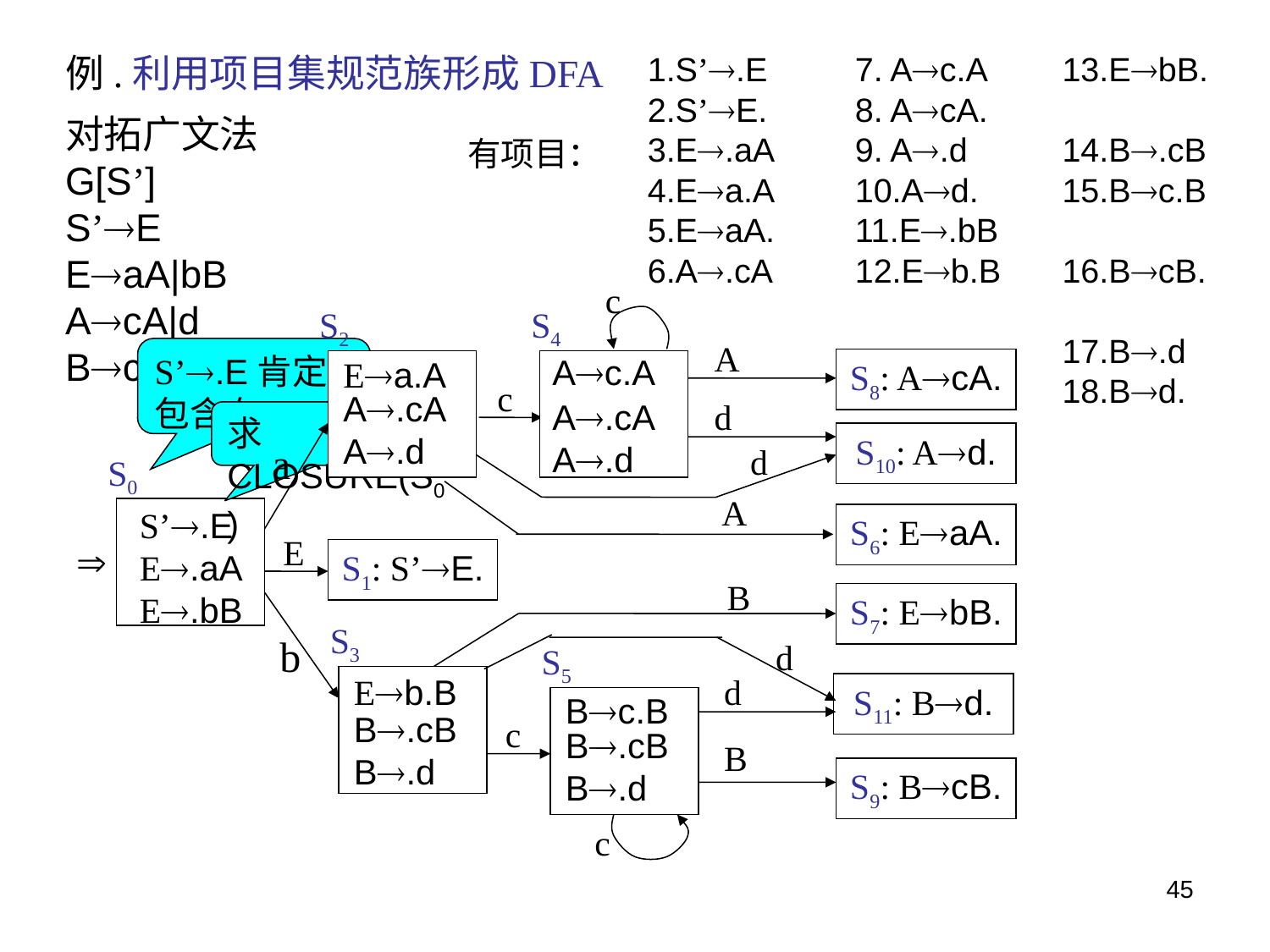

例.利用项目集规范族形成DFA
1.S’→.E
2.S’→E.
3.E→.aA
4.E→a.A
5.E→aA.
6.A→.cA
7. A→c.A
8. A→cA.
9. A→.d
10.A→d.
11.E→.bB
12.E→b.B
13.E→bB.
14.B→.cB
15.B→c.B
16.B→cB.
17.B→.d
18.B→d.
对拓广文法G[S’]
S’→E
E→aA|bB
A→cA|d
B→cB|d
有项目：
c

S2

S4

A

S’→.E肯定包含在S0中
A→c.A
E→a.A
S8: A→cA.
c

A→.cA
A→.d
A→.cA
A→.d
d

求CLOSURE(S0)

a
S10: A→d.
d

S0

⇒

A

S’→.E
S6: E→aA.
E

E→.aA
E→.bB
S1: S’→E.
B

S7: E→bB.

b
S3

d

S5

E→b.B
d

S11: B→d.
B→c.B
B→.cB
B→.d
c

B→.cB
B→.d
B

S9: B→cB.
c

45